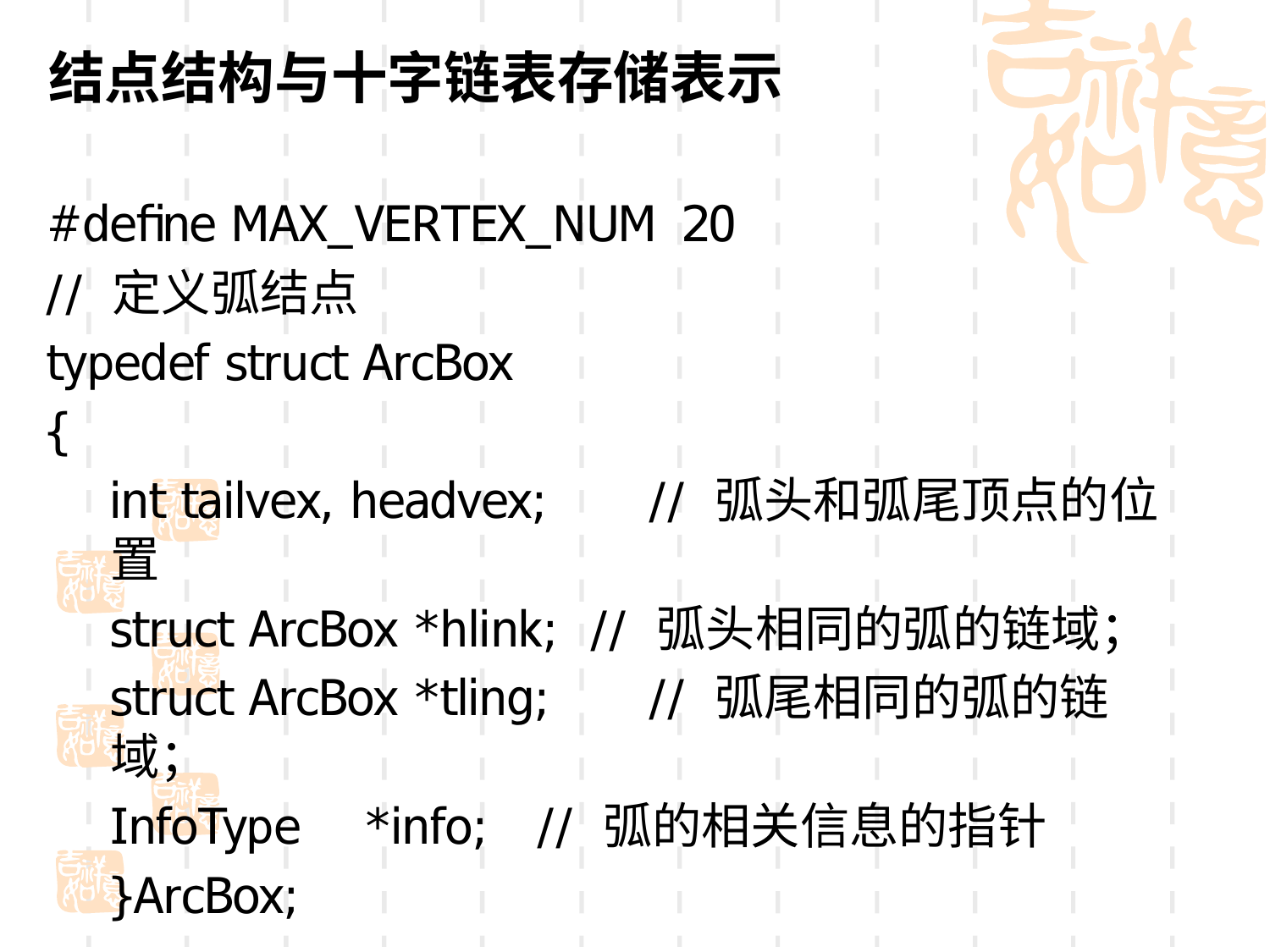

结点结构与十字链表存储表示
#define MAX_VERTEX_NUM	20
// 定义弧结点
typedef struct ArcBox
{
int tailvex, headvex;	  // 弧头和弧尾顶点的位置
struct ArcBox *hlink;  // 弧头相同的弧的链域；
struct ArcBox *tling;	  // 弧尾相同的弧的链域；
InfoType	*info;	   // 弧的相关信息的指针
}ArcBox;